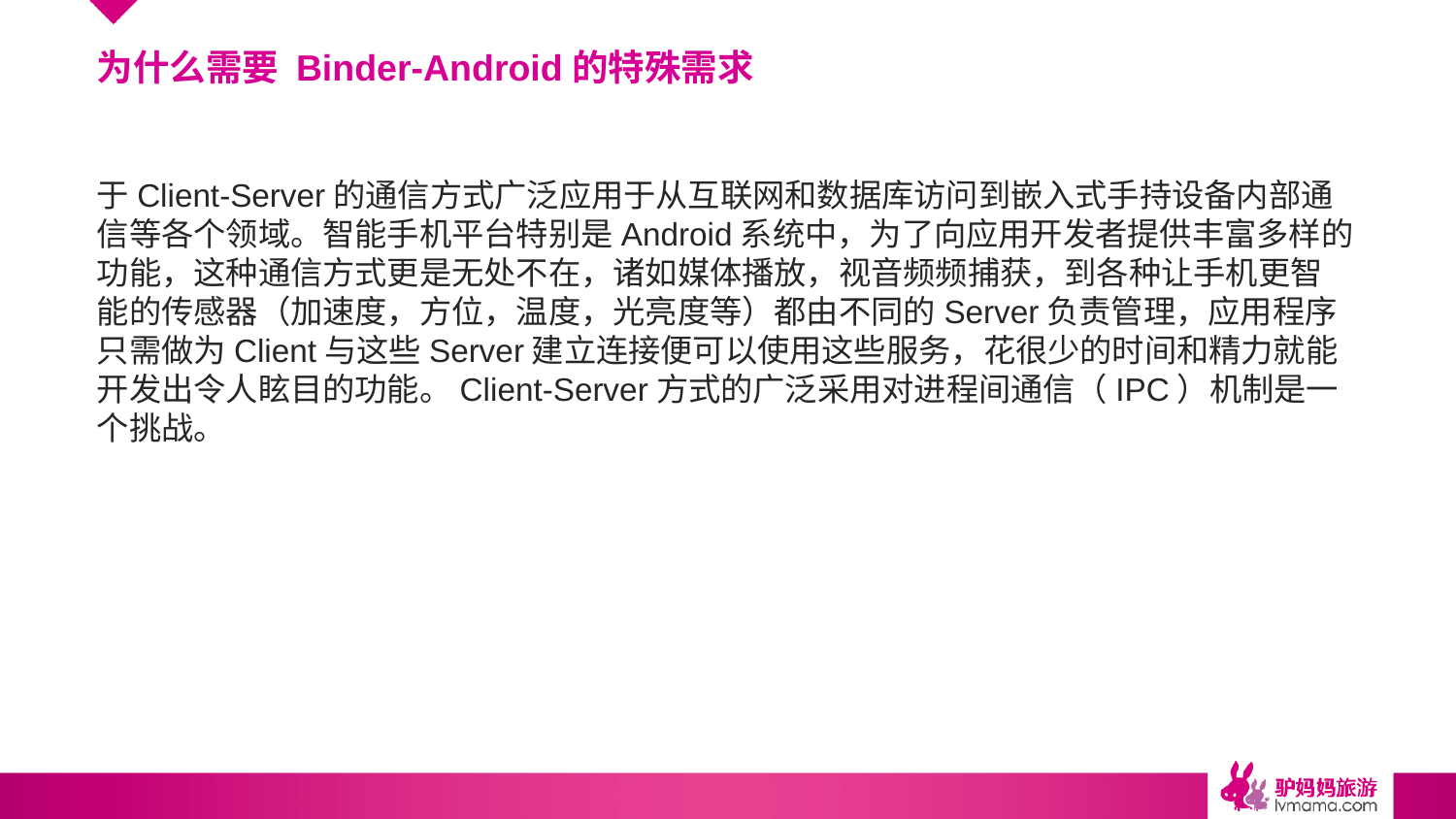

# 为什么需要 Binder-Android的特殊需求

于Client-Server的通信方式广泛应用于从互联网和数据库访问到嵌入式手持设备内部通信等各个领域。智能手机平台特别是Android系统中，为了向应用开发者提供丰富多样的功能，这种通信方式更是无处不在，诸如媒体播放，视音频频捕获，到各种让手机更智能的传感器（加速度，方位，温度，光亮度等）都由不同的Server负责管理，应用程序只需做为Client与这些Server建立连接便可以使用这些服务，花很少的时间和精力就能开发出令人眩目的功能。Client-Server方式的广泛采用对进程间通信（IPC）机制是一个挑战。